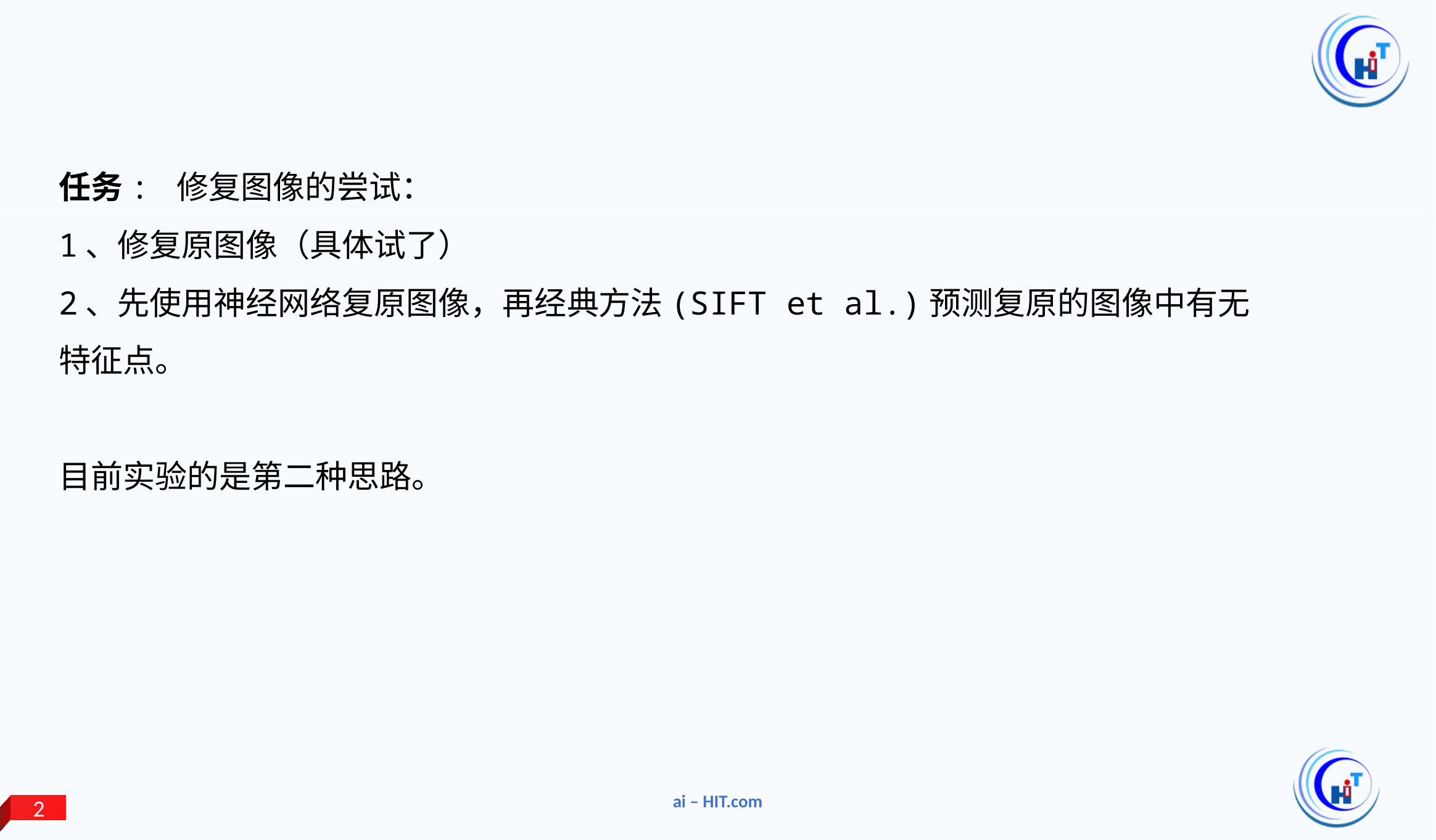

任务: 修复图像的尝试：
1、修复原图像（具体试了）
2、先使用神经网络复原图像，再经典方法(SIFT et al.)预测复原的图像中有无特征点。

目前实验的是第二种思路。